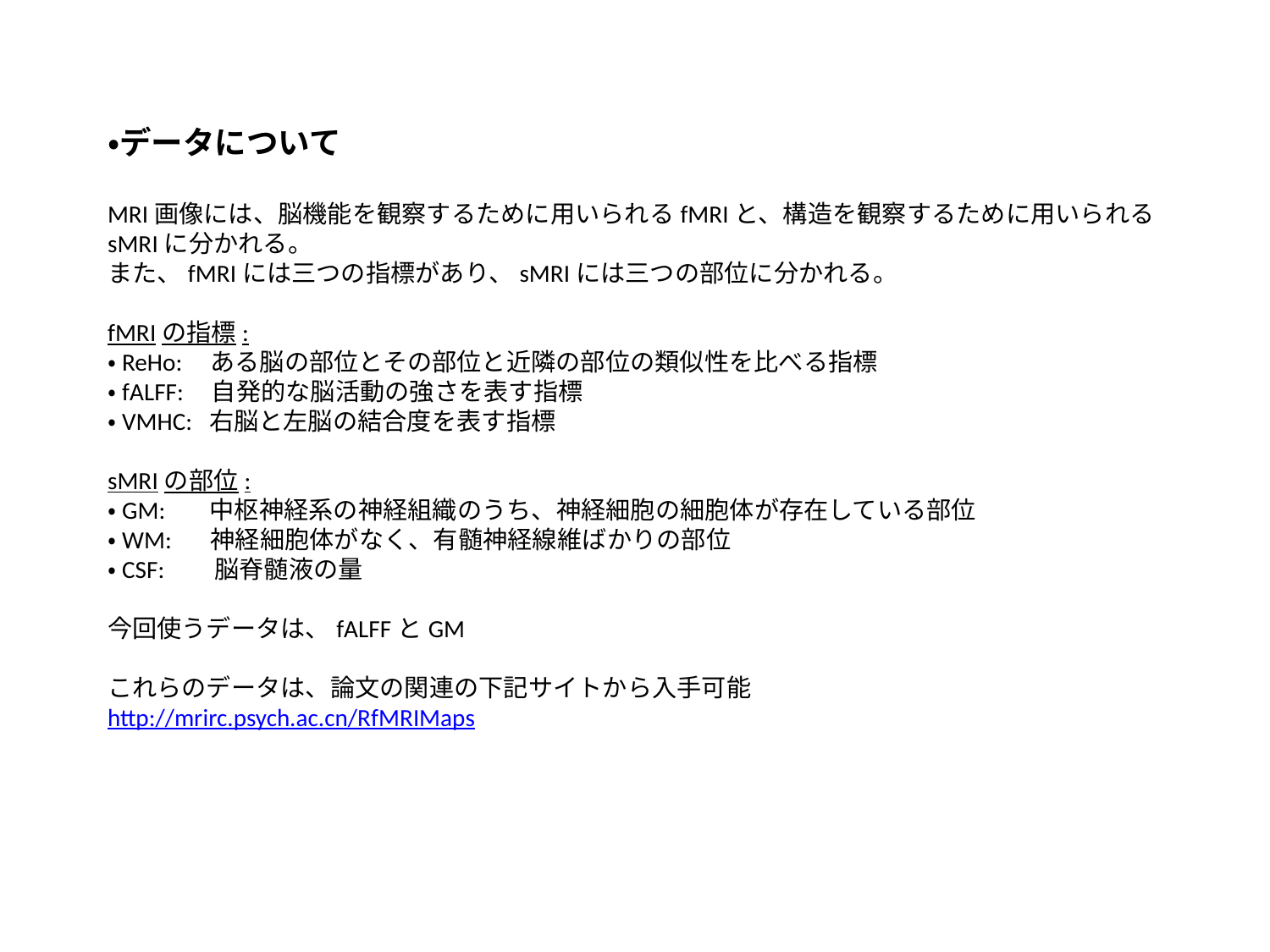

# ・データについて MRI画像には、脳機能を観察するために用いられるfMRIと、構造を観察するために用いられるsMRIに分かれる。 また、fMRIには三つの指標があり、sMRIには三つの部位に分かれる。 fMRIの指標: ・ReHo:    ある脳の部位とその部位と近隣の部位の類似性を比べる指標 ・fALFF:    自発的な脳活動の強さを表す指標 ・VMHC:  右脳と左脳の結合度を表す指標 sMRIの部位: ・GM:       中枢神経系の神経組織のうち、神経細胞の細胞体が存在している部位 ・WM:      神経細胞体がなく、有髄神経線維ばかりの部位 ・CSF:        脳脊髄液の量 今回使うデータは、fALFFとGM これらのデータは、論文の関連の下記サイトから入手可能 http://mrirc.psych.ac.cn/RfMRIMaps